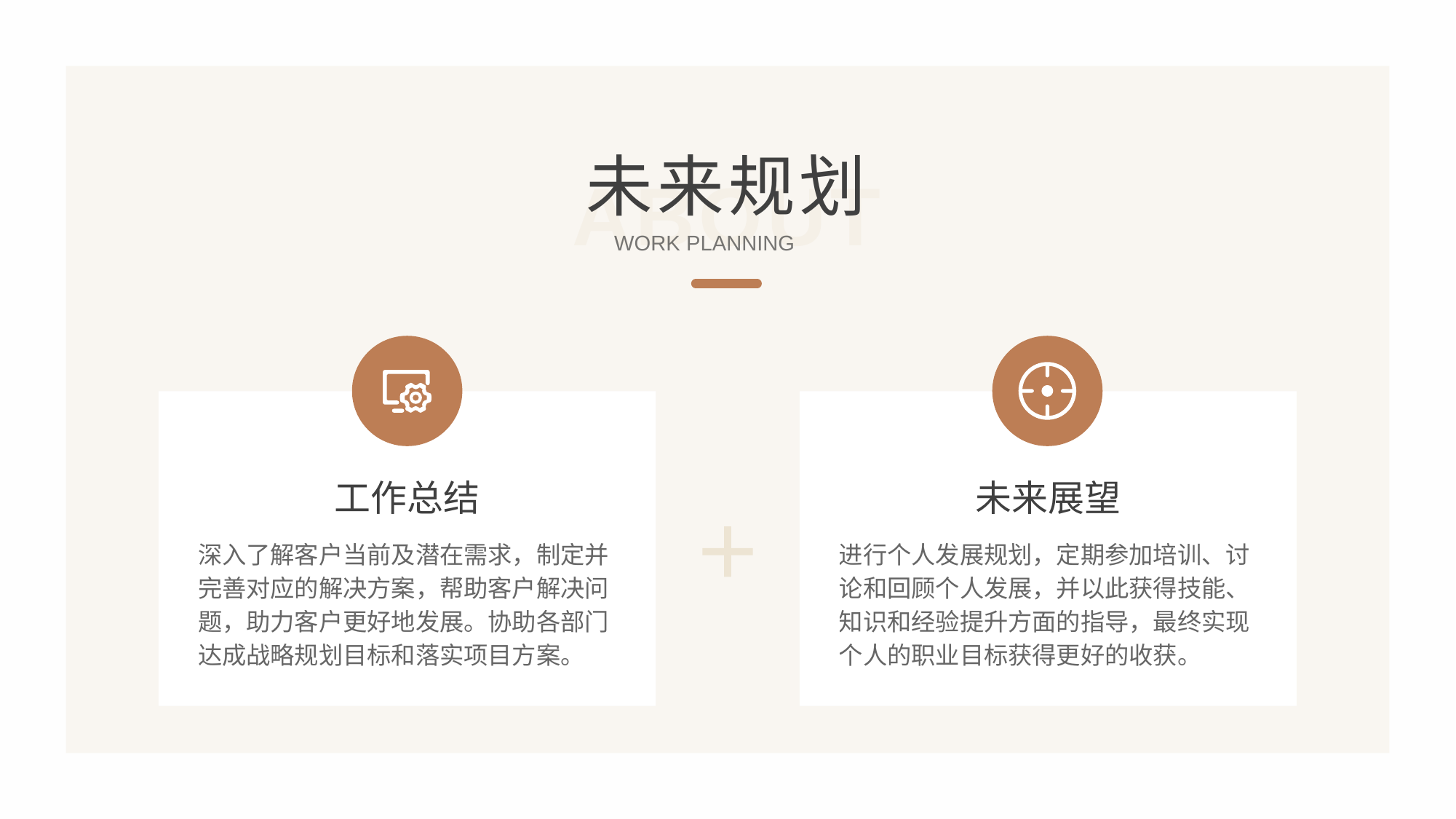

未来规划
ABOUT
WORK PLANNING

工作总结
深入了解客户当前及潜在需求，制定并完善对应的解决方案，帮助客户解决问题，助力客户更好地发展。协助各部门达成战略规划目标和落实项目方案。

未来展望
进行个人发展规划，定期参加培训、讨论和回顾个人发展，并以此获得技能、知识和经验提升方面的指导，最终实现个人的职业目标获得更好的收获。